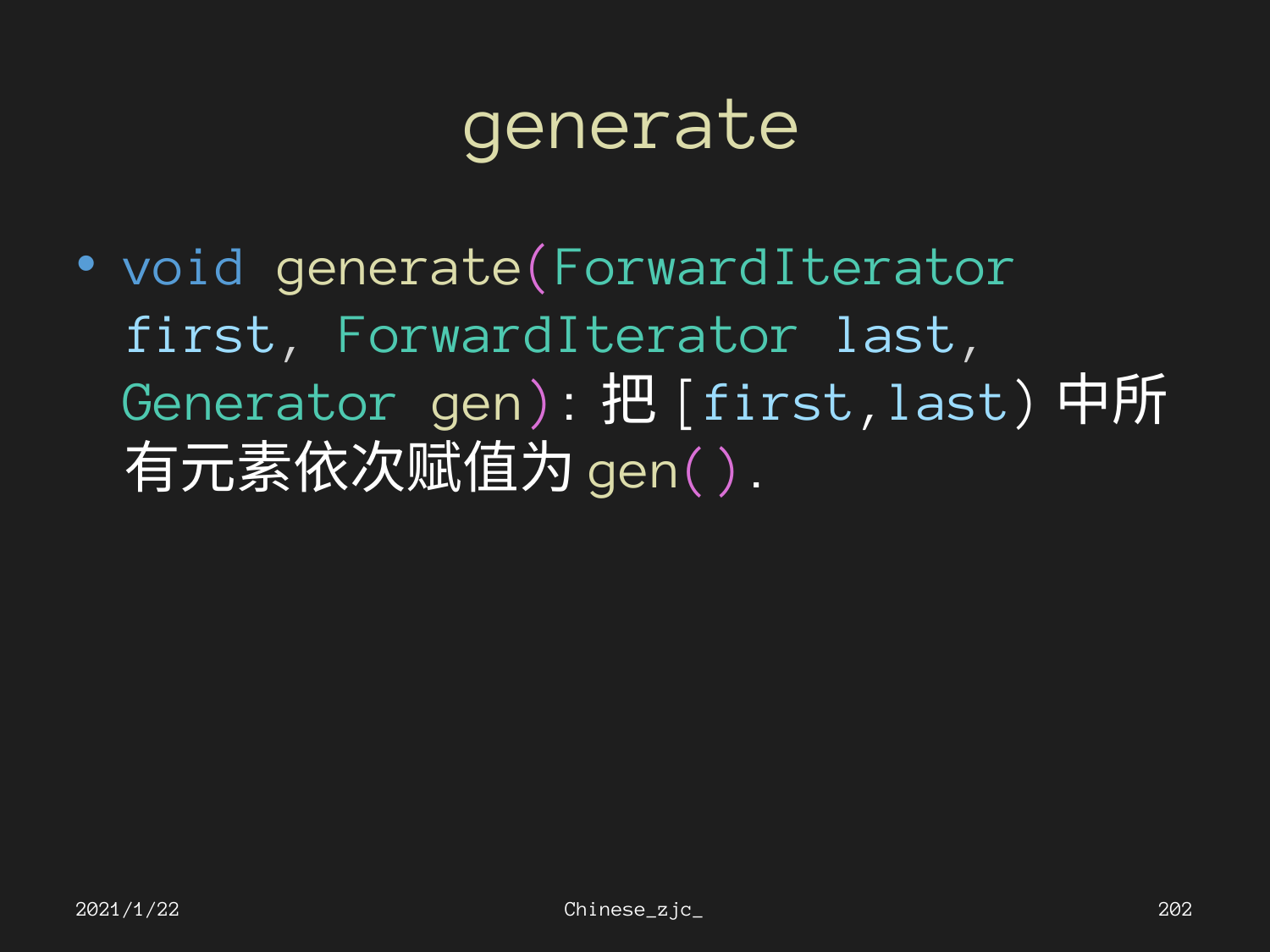

# generate
void generate(ForwardIterator first, ForwardIterator last, Generator gen):把[first,last)中所有元素依次赋值为gen().
2021/1/22
Chinese_zjc_
202